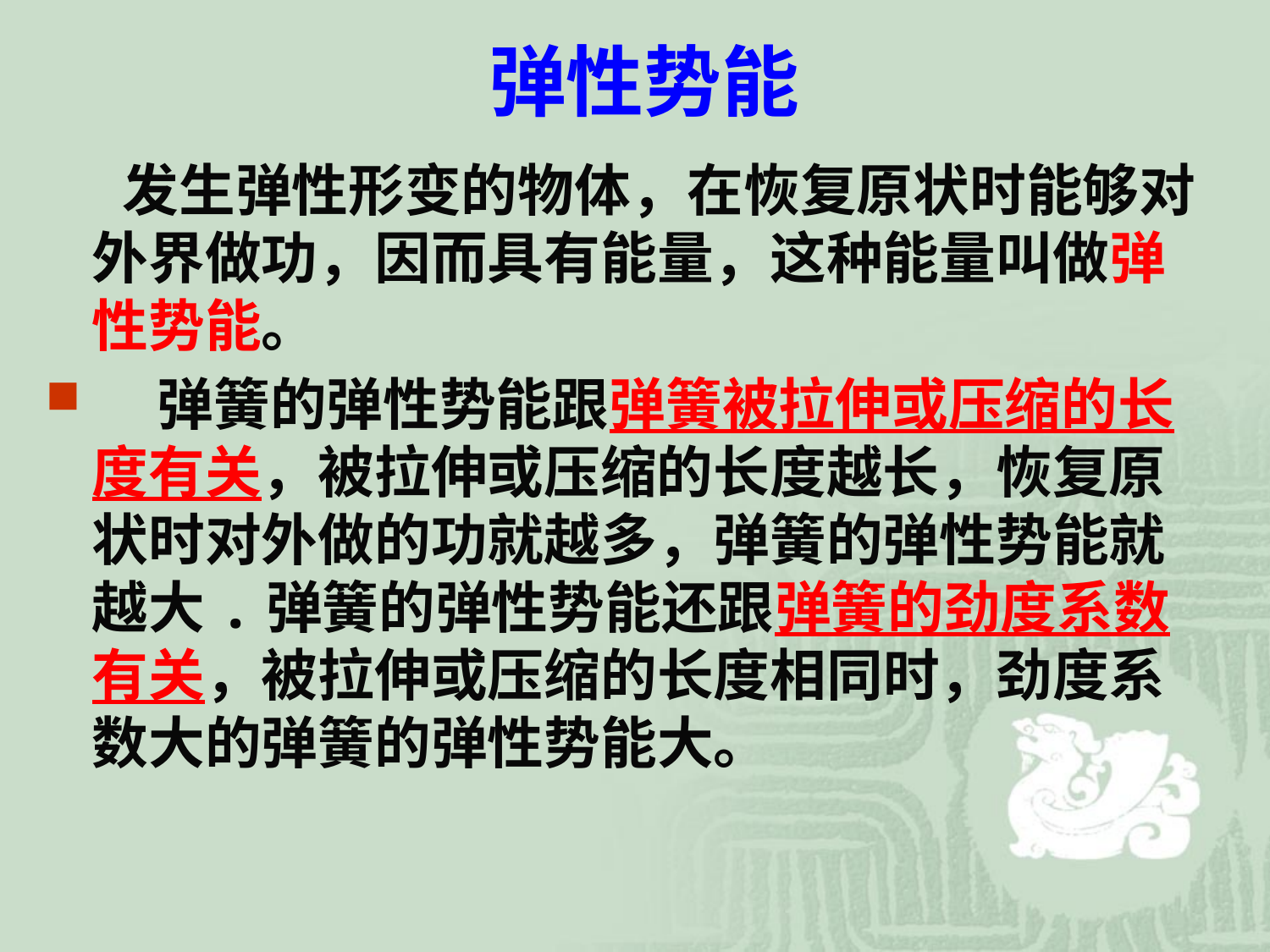

# 弹性势能
     发生弹性形变的物体，在恢复原状时能够对外界做功，因而具有能量，这种能量叫做弹性势能。
    弹簧的弹性势能跟弹簧被拉伸或压缩的长度有关，被拉伸或压缩的长度越长，恢复原状时对外做的功就越多，弹簧的弹性势能就越大.弹簧的弹性势能还跟弹簧的劲度系数有关，被拉伸或压缩的长度相同时，劲度系数大的弹簧的弹性势能大。